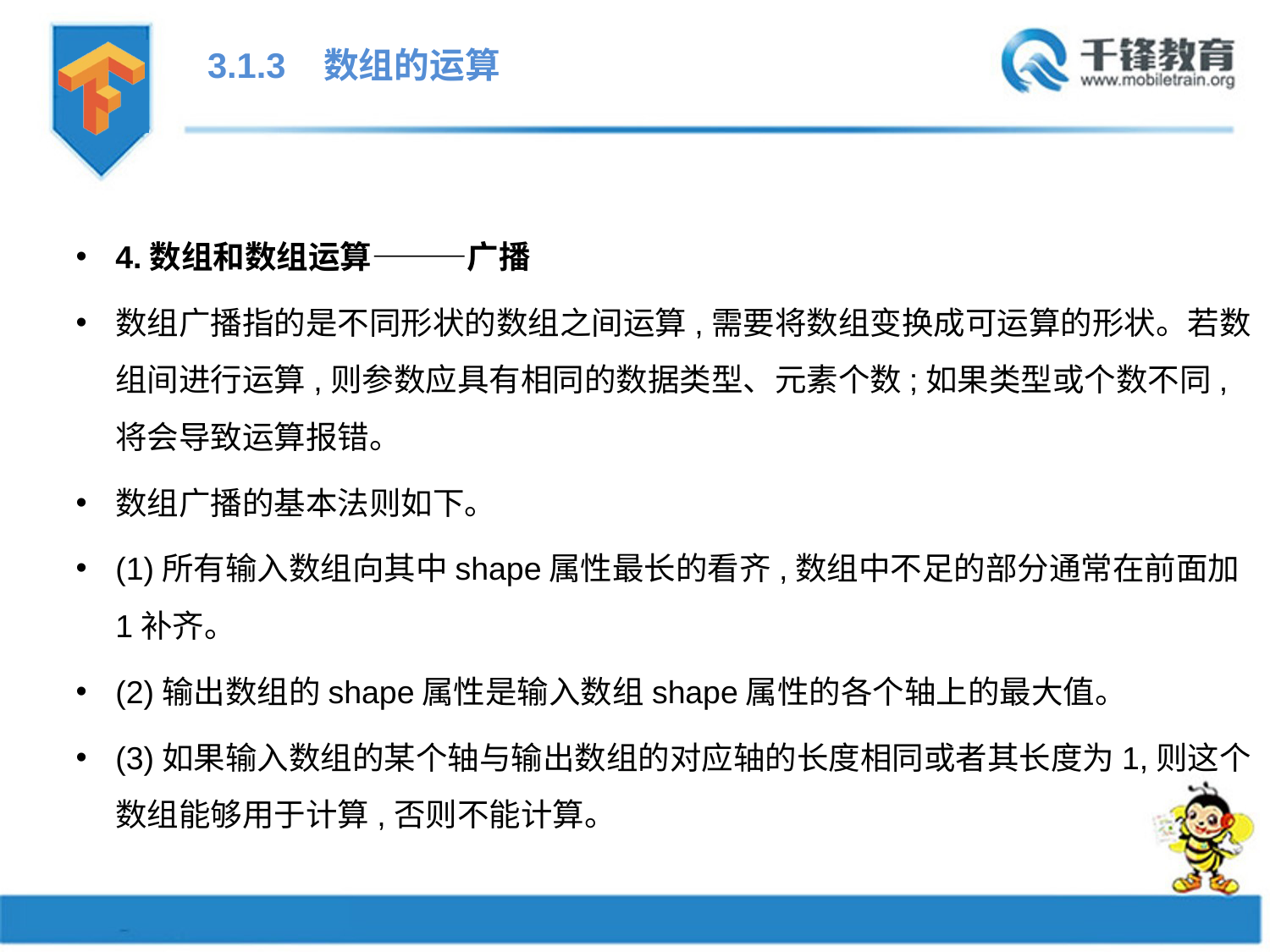

3.1.3   数组的运算
4.数组和数组运算———广播
数组广播指的是不同形状的数组之间运算,需要将数组变换成可运算的形状。若数组间进行运算,则参数应具有相同的数据类型、元素个数;如果类型或个数不同,将会导致运算报错。
数组广播的基本法则如下。
(1)所有输入数组向其中shape属性最长的看齐,数组中不足的部分通常在前面加1补齐。
(2)输出数组的shape属性是输入数组shape属性的各个轴上的最大值。
(3)如果输入数组的某个轴与输出数组的对应轴的长度相同或者其长度为1,则这个数组能够用于计算,否则不能计算。